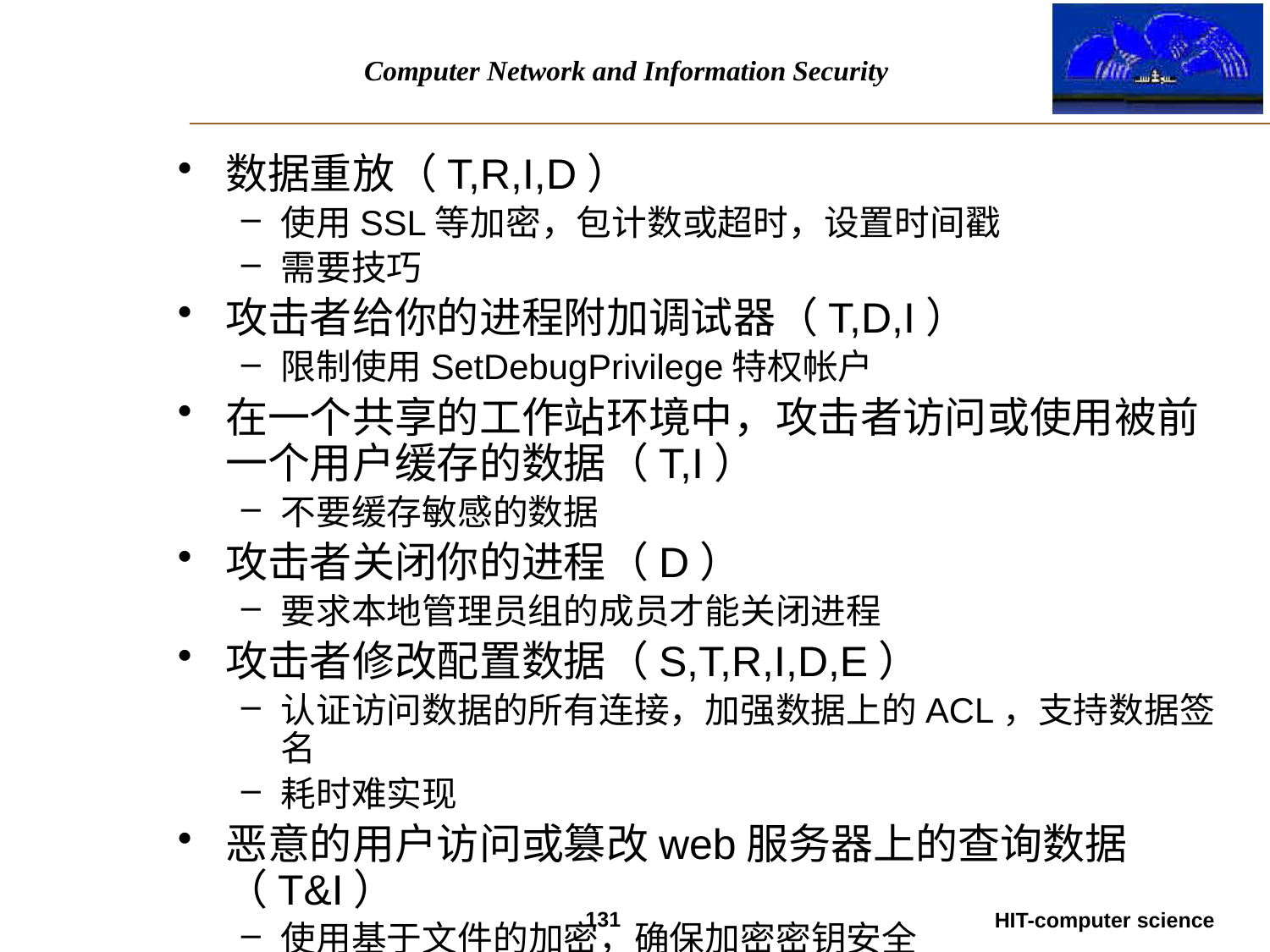

数据重放（T,R,I,D）
使用SSL等加密，包计数或超时，设置时间戳
需要技巧
攻击者给你的进程附加调试器（T,D,I）
限制使用SetDebugPrivilege特权帐户
在一个共享的工作站环境中，攻击者访问或使用被前一个用户缓存的数据（T,I）
不要缓存敏感的数据
攻击者关闭你的进程（D）
要求本地管理员组的成员才能关闭进程
攻击者修改配置数据（S,T,R,I,D,E）
认证访问数据的所有连接，加强数据上的ACL，支持数据签名
耗时难实现
恶意的用户访问或篡改web服务器上的查询数据（T&I）
使用基于文件的加密，确保加密密钥安全

131
HIT-computer science